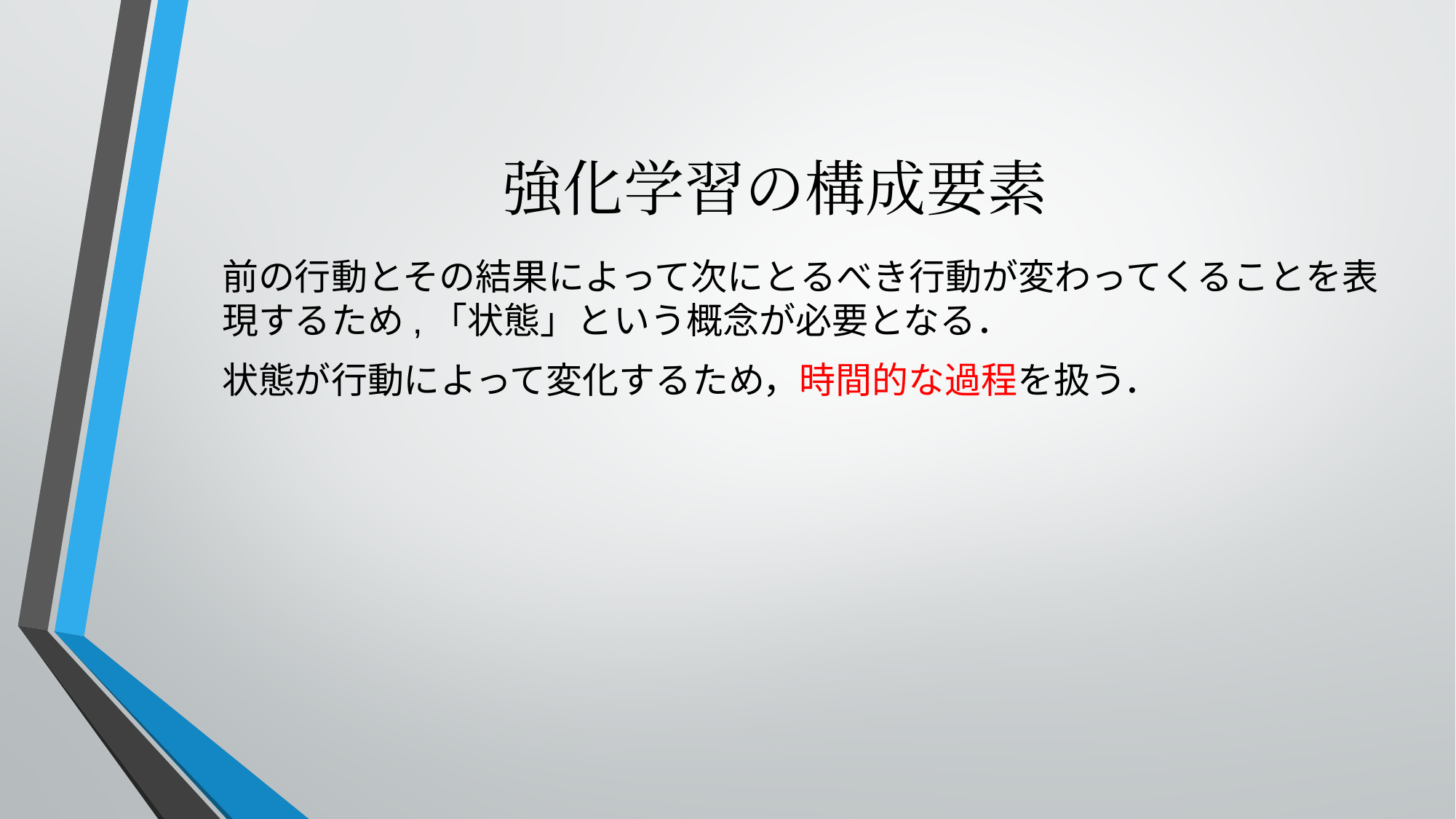

# 強化学習の構成要素
前の行動とその結果によって次にとるべき行動が変わってくることを表現するため,「状態」という概念が必要となる．
状態が行動によって変化するため，時間的な過程を扱う．